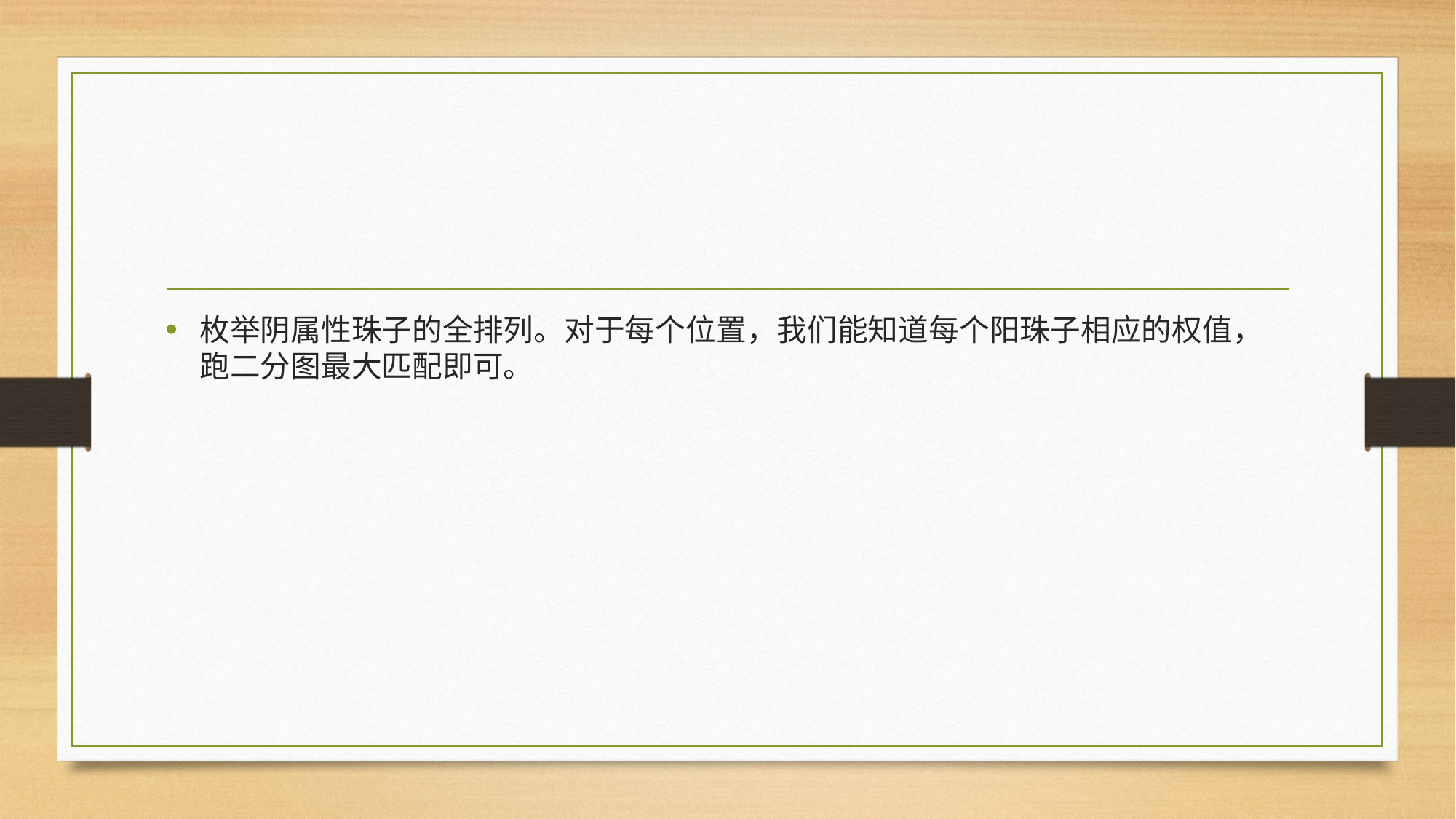

#
枚举阴属性珠子的全排列。对于每个位置，我们能知道每个阳珠子相应的权值，跑二分图最大匹配即可。